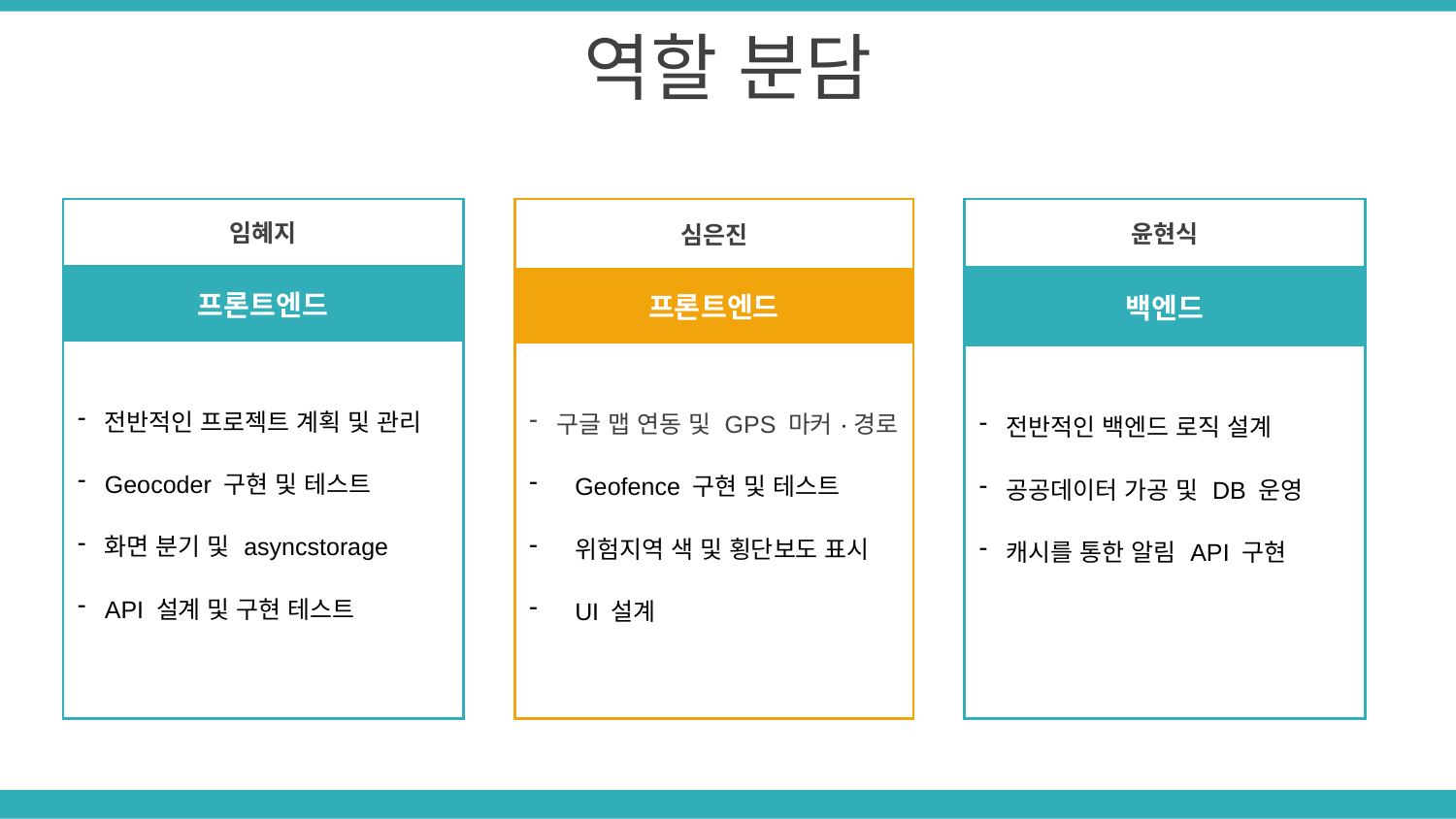

역할 분담
| 임혜지 |
| --- |
| 프론트엔드 |
| 전반적인 프로젝트 계획 및 관리 Geocoder 구현 및 테스트 화면 분기 및 asyncstorage API 설계 및 구현 테스트 |
| 심은진 |
| --- |
| 프론트엔드 |
| 구글 맵 연동 및 GPS 마커·경로 Geofence 구현 및 테스트 위험지역 색 및 횡단보도 표시 UI 설계 |
| 윤현식 |
| --- |
| 백엔드 |
| 전반적인 백엔드 로직 설계 공공데이터 가공 및 DB 운영 캐시를 통한 알림 API 구현 |